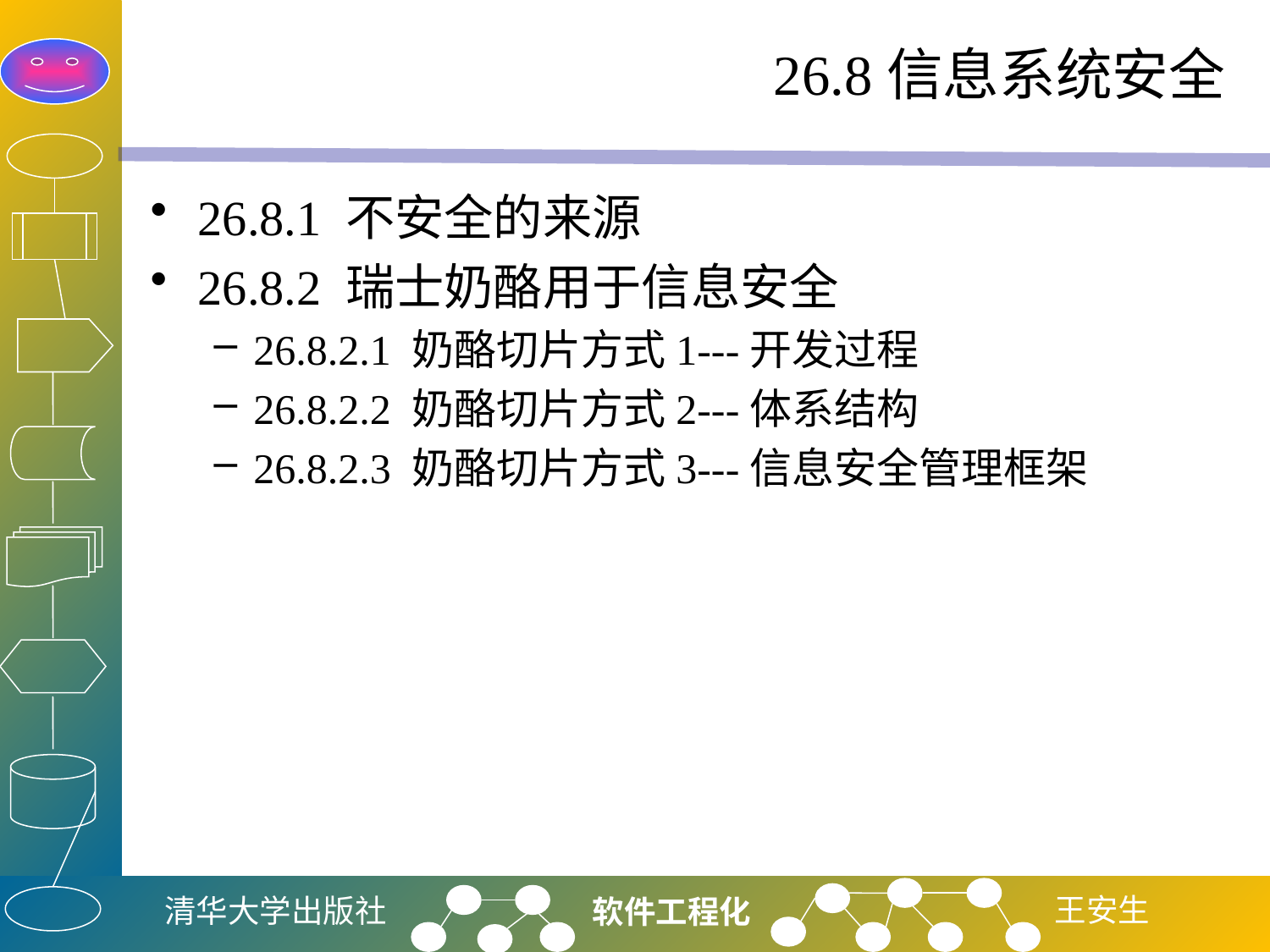

# 26.8信息系统安全
26.8.1 不安全的来源
26.8.2 瑞士奶酪用于信息安全
26.8.2.1 奶酪切片方式1---开发过程
26.8.2.2 奶酪切片方式2---体系结构
26.8.2.3 奶酪切片方式3---信息安全管理框架